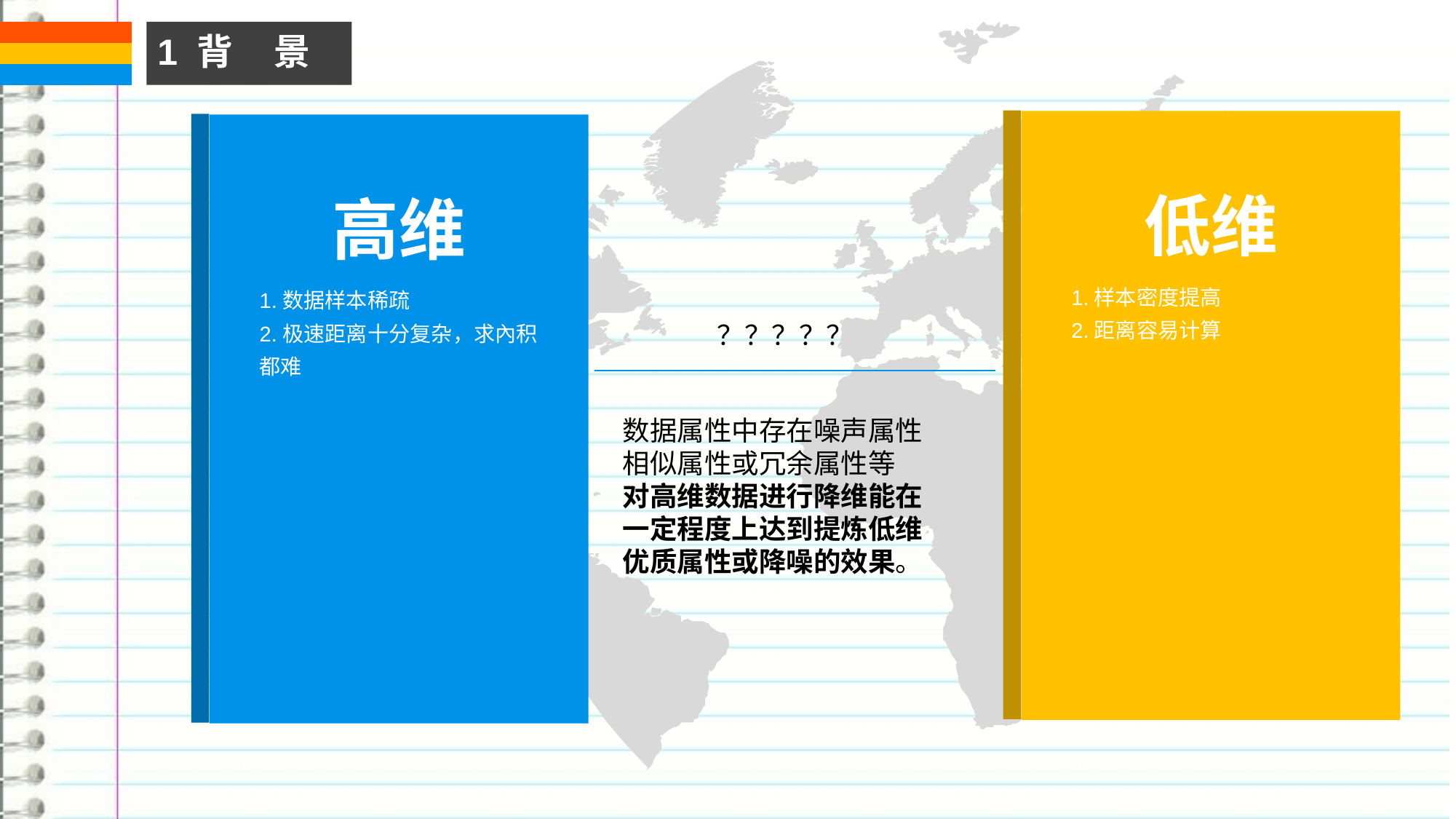

1 背     景

低维
1.样本密度提高
2.距离容易计算

高维
1.数据样本稀疏
2.极速距离十分复杂，求內积都难
？？？？？
数据属性中存在噪声属性
相似属性或冗余属性等
对高维数据进行降维能在一定程度上达到提炼低维优质属性或降噪的效果。